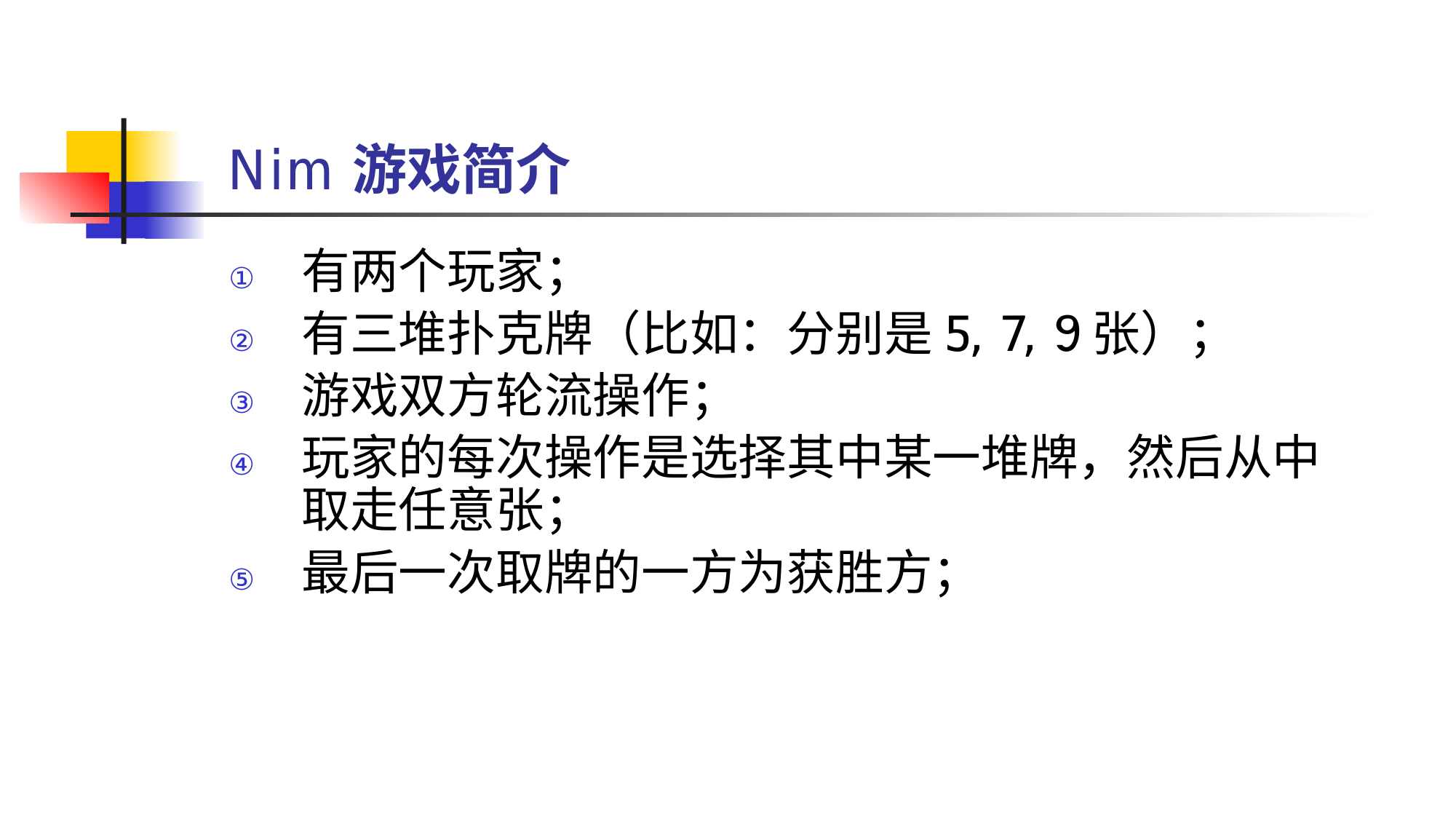

# Nim游戏简介
有两个玩家；
有三堆扑克牌（比如：分别是5, 7, 9张）；
游戏双方轮流操作；
玩家的每次操作是选择其中某一堆牌，然后从中取走任意张；
最后一次取牌的一方为获胜方；

13